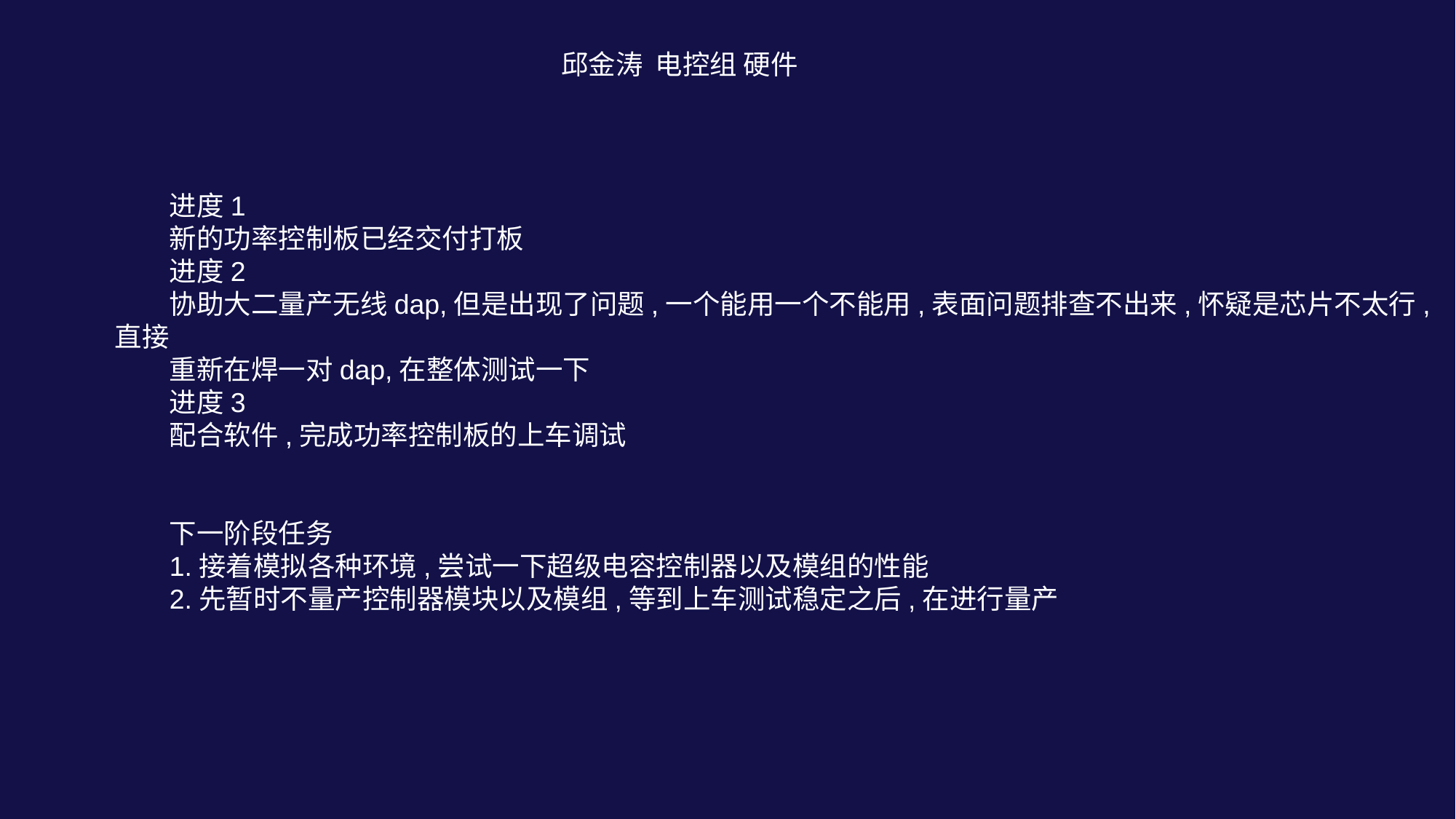

邱金涛  电控组 硬件

进度1
新的功率控制板已经交付打板
进度2
协助大二量产无线dap,但是出现了问题,一个能用一个不能用,表面问题排查不出来,怀疑是芯片不太行,直接
重新在焊一对dap,在整体测试一下
进度3
配合软件,完成功率控制板的上车调试

下一阶段任务
1.接着模拟各种环境,尝试一下超级电容控制器以及模组的性能
2.先暂时不量产控制器模块以及模组,等到上车测试稳定之后,在进行量产